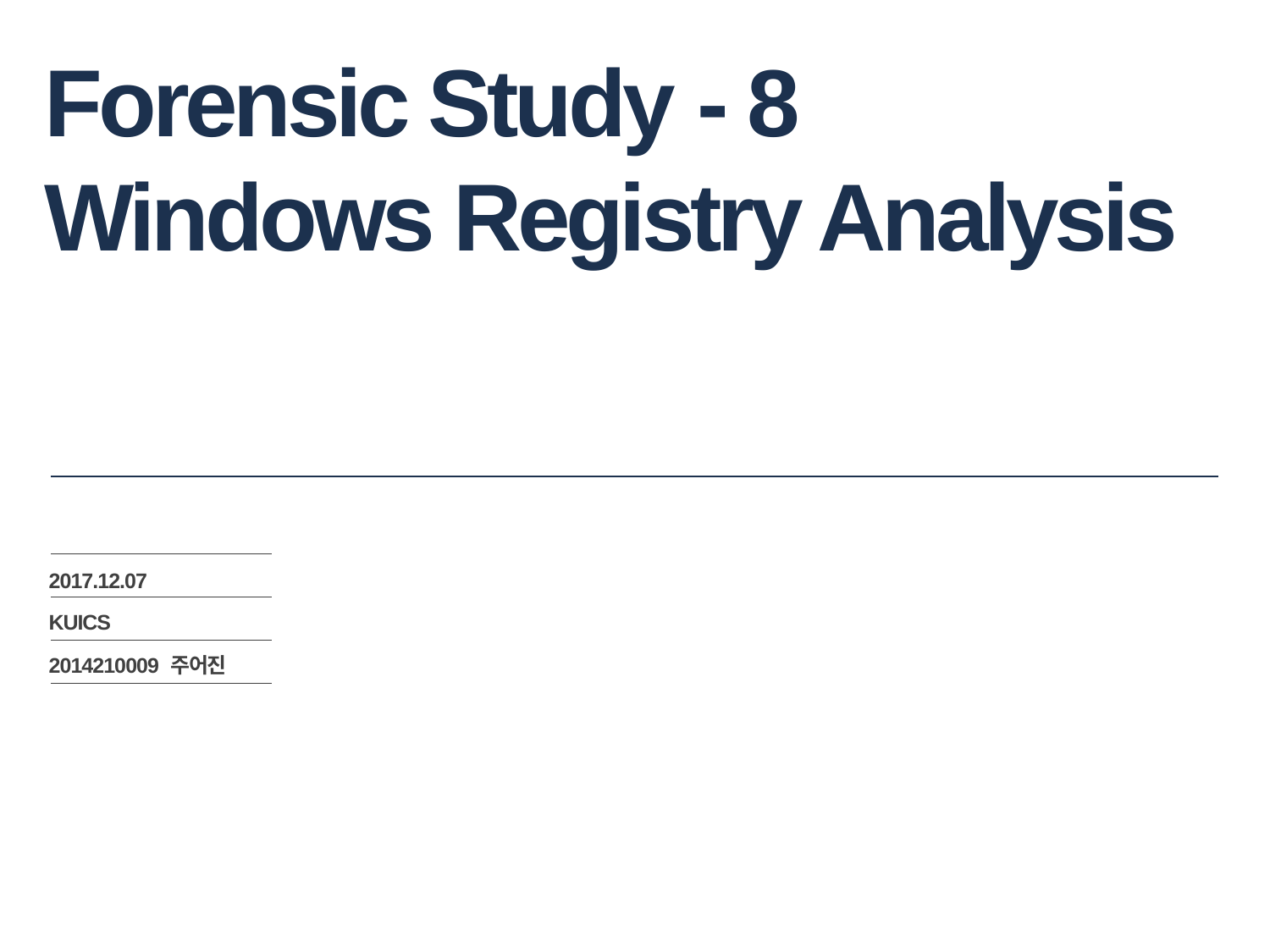

# Forensic Study - 8
Windows Registry Analysis
2017.12.07
KUICS
2014210009 주어진